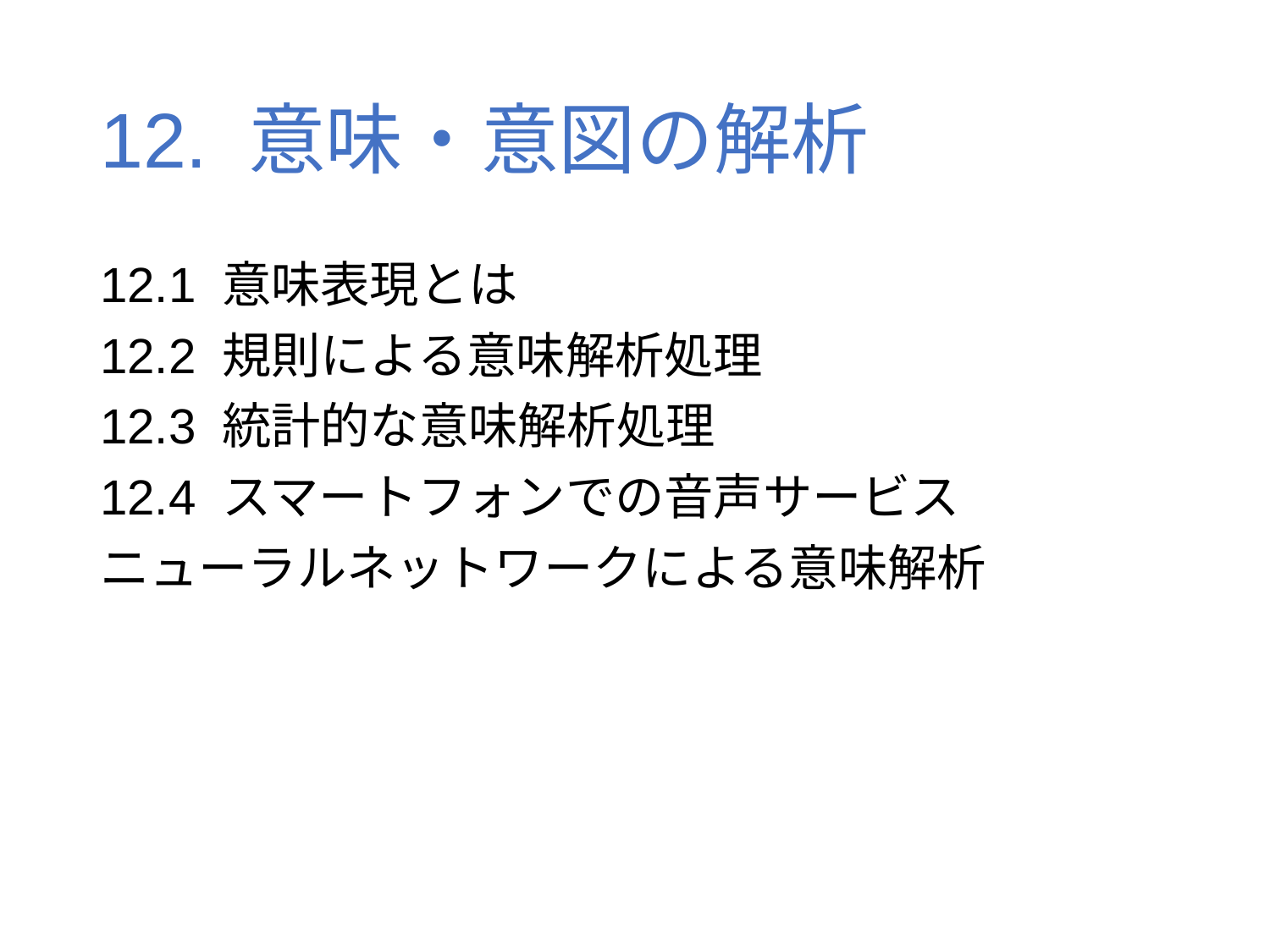

# 12. 意味・意図の解析
12.1 意味表現とは
12.2 規則による意味解析処理
12.3 統計的な意味解析処理
12.4 スマートフォンでの音声サービス
ニューラルネットワークによる意味解析